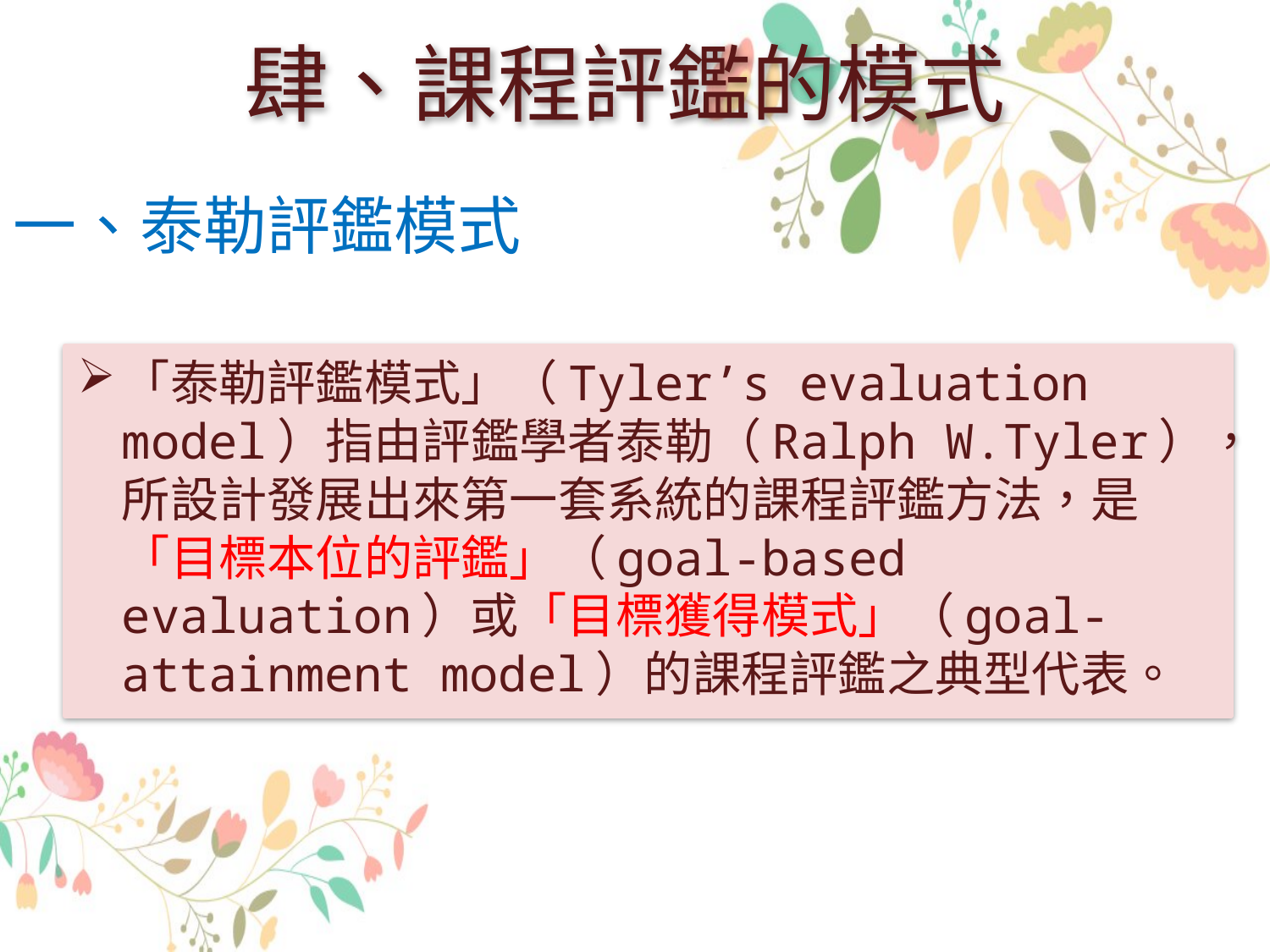

# 肆、課程評鑑的模式
一、泰勒評鑑模式
「泰勒評鑑模式」（Tyler’s evaluation model）指由評鑑學者泰勒（Ralph W.Tyler），所設計發展出來第一套系統的課程評鑑方法，是「目標本位的評鑑」（goal-based evaluation）或「目標獲得模式」（goal-attainment model）的課程評鑑之典型代表。